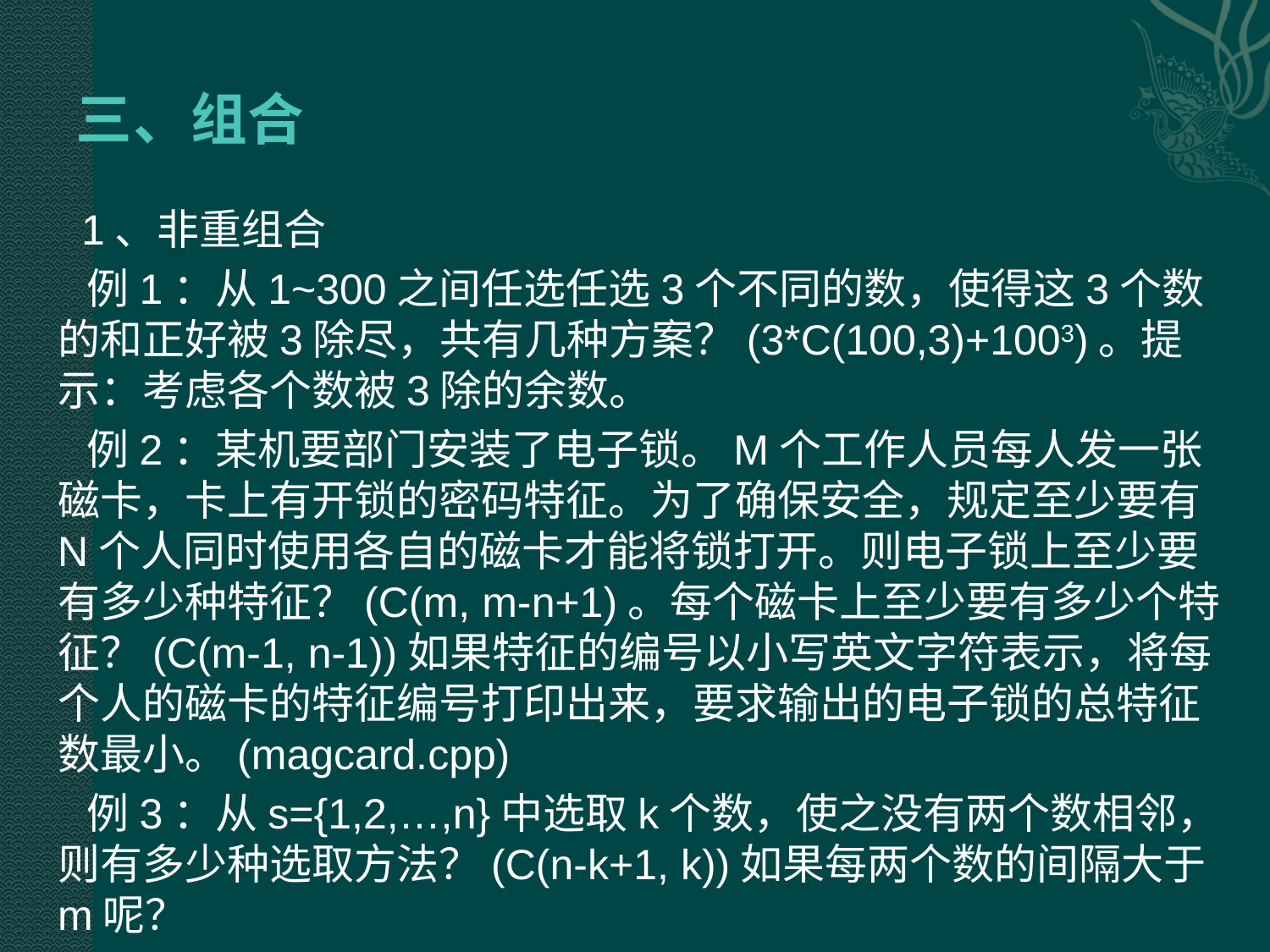

# 三、组合
  1、非重组合
  例1：从1~300之间任选任选3个不同的数，使得这3个数的和正好被3除尽，共有几种方案？(3*C(100,3)+1003)。提示：考虑各个数被3除的余数。
  例2：某机要部门安装了电子锁。M个工作人员每人发一张磁卡，卡上有开锁的密码特征。为了确保安全，规定至少要有N个人同时使用各自的磁卡才能将锁打开。则电子锁上至少要有多少种特征？(C(m, m-n+1)。每个磁卡上至少要有多少个特征？(C(m-1, n-1))如果特征的编号以小写英文字符表示，将每个人的磁卡的特征编号打印出来，要求输出的电子锁的总特征数最小。(magcard.cpp)
  例3：从s={1,2,…,n}中选取k个数，使之没有两个数相邻，则有多少种选取方法？(C(n-k+1, k))如果每两个数的间隔大于m呢？